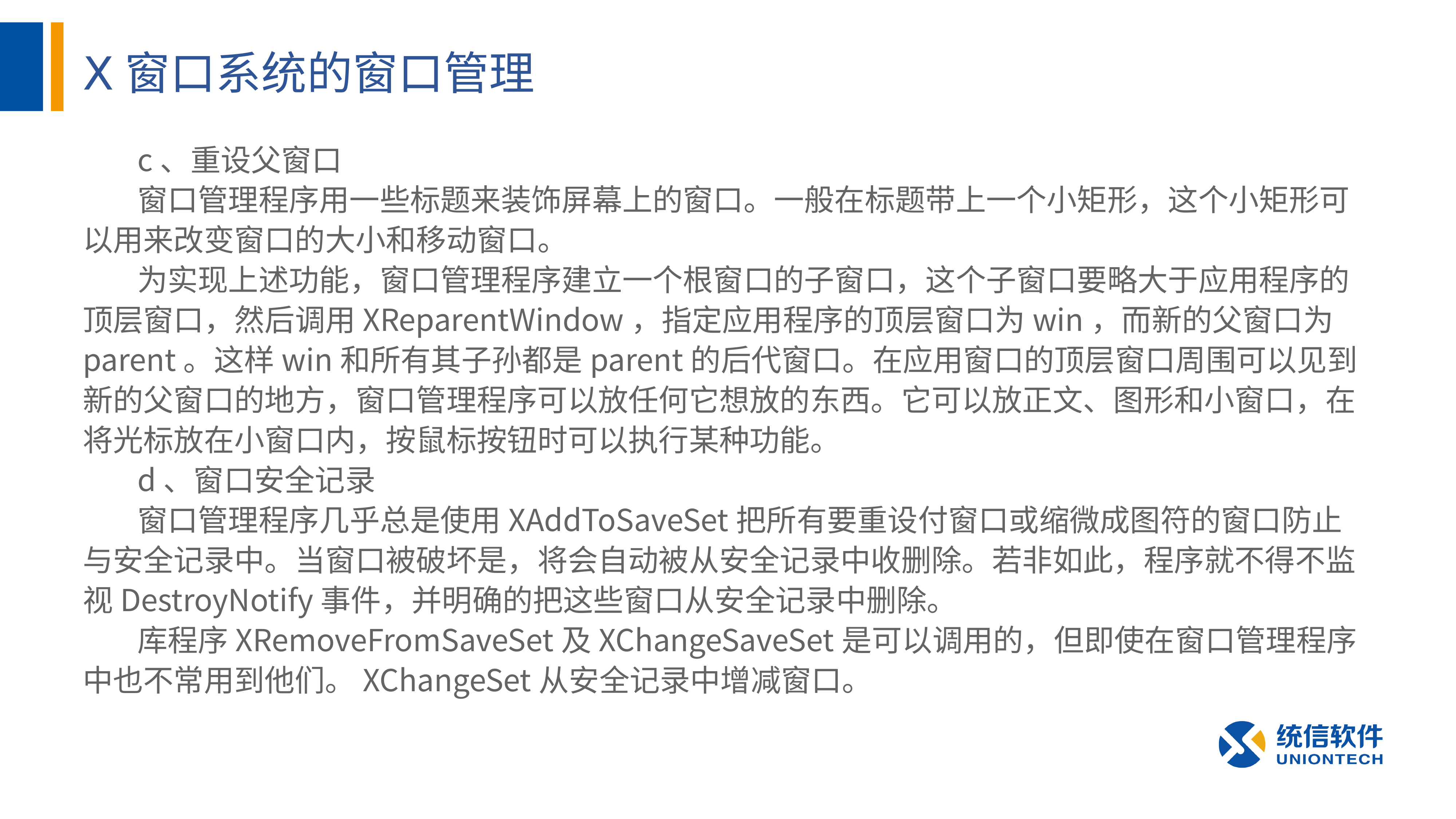

# X窗口系统的窗口管理
	c、重设父窗口
	窗口管理程序用一些标题来装饰屏幕上的窗口。一般在标题带上一个小矩形，这个小矩形可以用来改变窗口的大小和移动窗口。
	为实现上述功能，窗口管理程序建立一个根窗口的子窗口，这个子窗口要略大于应用程序的顶层窗口，然后调用XReparentWindow，指定应用程序的顶层窗口为win，而新的父窗口为parent。这样win和所有其子孙都是parent的后代窗口。在应用窗口的顶层窗口周围可以见到新的父窗口的地方，窗口管理程序可以放任何它想放的东西。它可以放正文、图形和小窗口，在将光标放在小窗口内，按鼠标按钮时可以执行某种功能。
	d、窗口安全记录
	窗口管理程序几乎总是使用XAddToSaveSet把所有要重设付窗口或缩微成图符的窗口防止与安全记录中。当窗口被破坏是，将会自动被从安全记录中收删除。若非如此，程序就不得不监视DestroyNotify事件，并明确的把这些窗口从安全记录中删除。
	库程序XRemoveFromSaveSet及XChangeSaveSet是可以调用的，但即使在窗口管理程序中也不常用到他们。XChangeSet从安全记录中增减窗口。